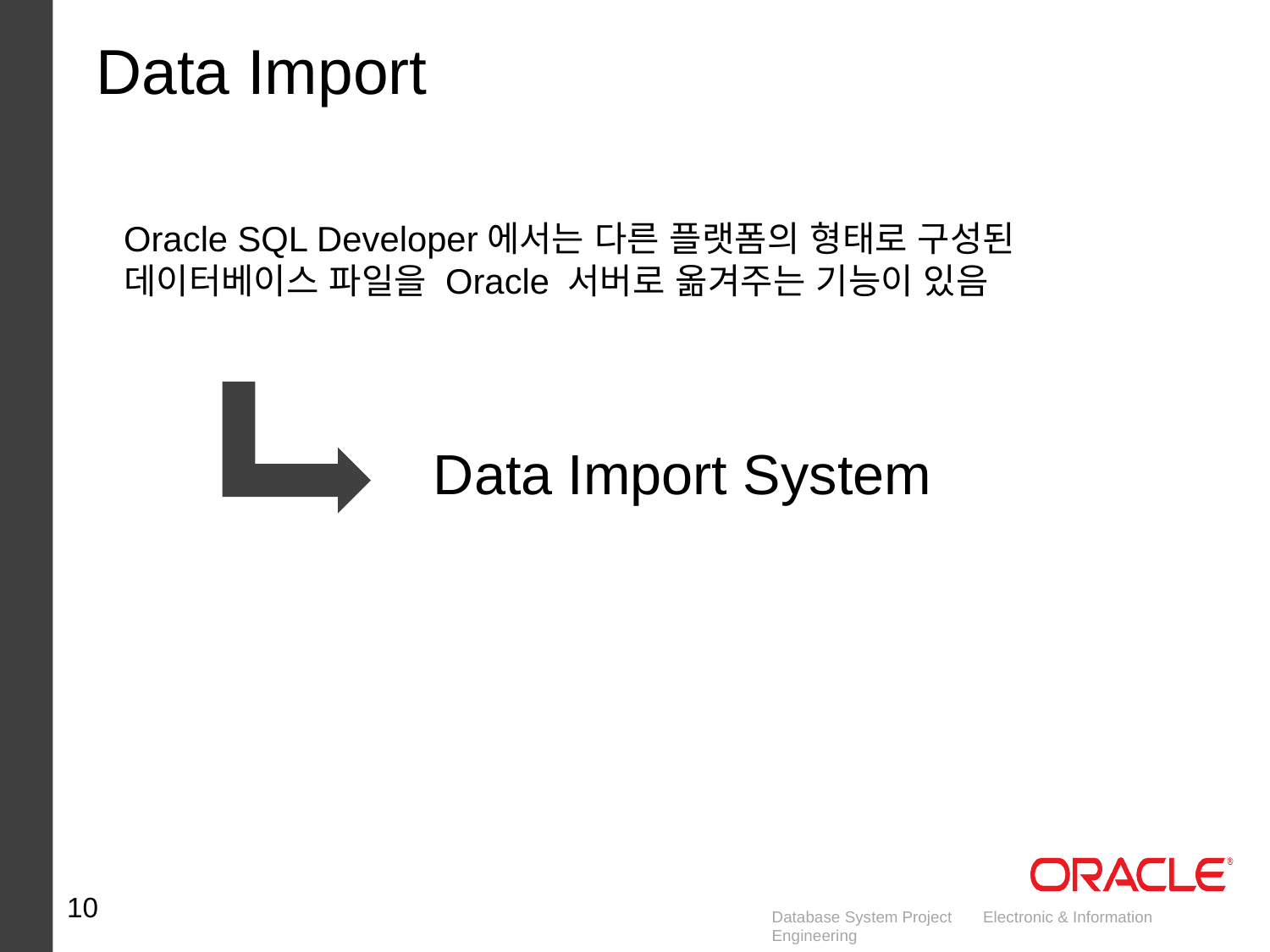

Data Import
Oracle SQL Developer에서는 다른 플랫폼의 형태로 구성된
데이터베이스 파일을 Oracle 서버로 옮겨주는 기능이 있음

Data Import System
10